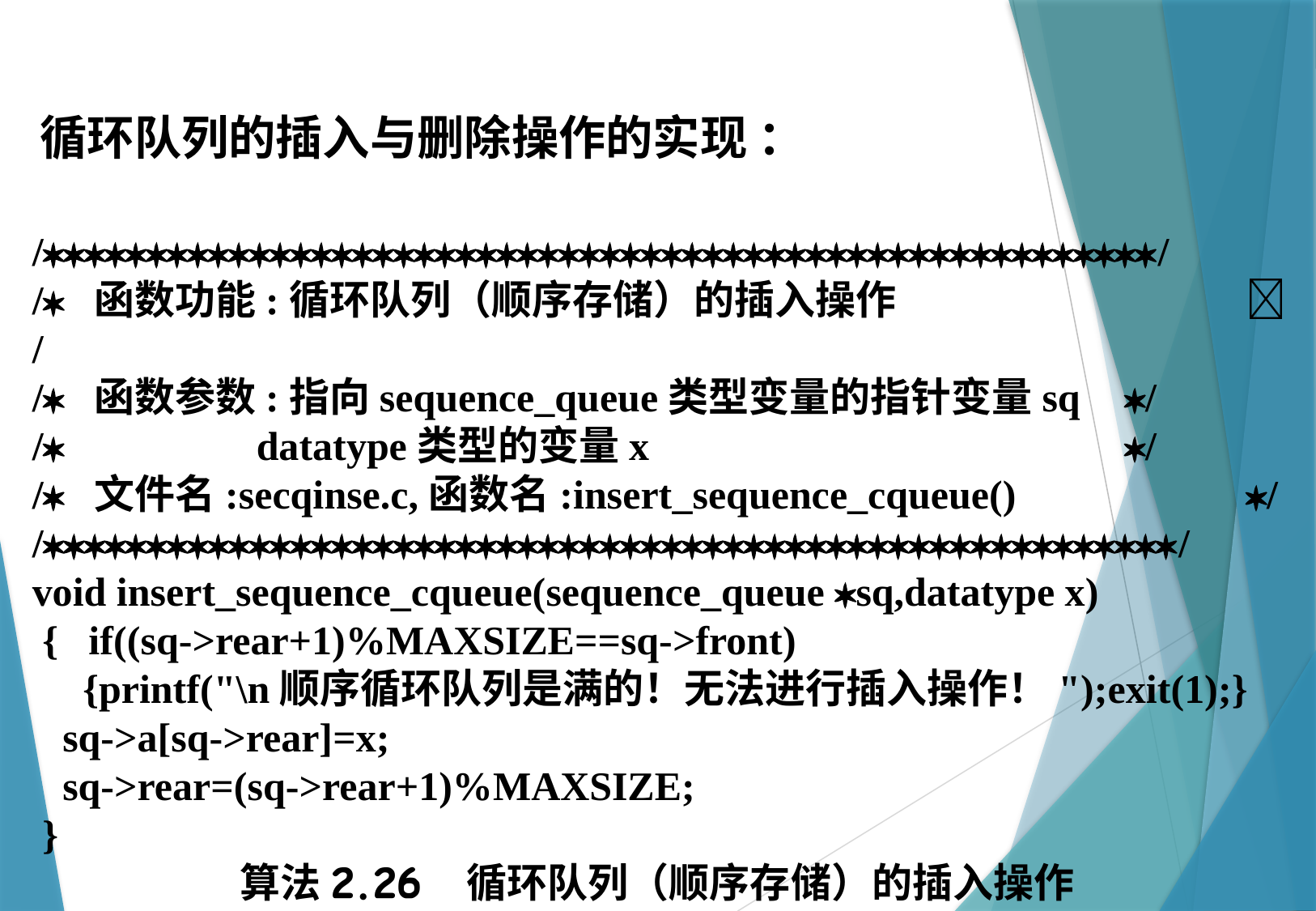

循环队列的插入与删除操作的实现 ：
/∗∗∗∗∗∗∗∗∗∗∗∗∗∗∗∗∗∗∗∗∗∗∗∗∗∗∗∗∗∗∗∗∗∗∗∗∗∗∗∗∗∗∗∗∗∗∗∗∗∗∗∗∗∗/
/∗  函数功能:循环队列（顺序存储）的插入操作			∗/
/∗  函数参数:指向sequence_queue类型变量的指针变量sq	∗/
/∗                   datatype类型的变量x                   			∗/
/∗  文件名:secqinse.c,函数名:insert_sequence_cqueue()		∗/
/∗∗∗∗∗∗∗∗∗∗∗∗∗∗∗∗∗∗∗∗∗∗∗∗∗∗∗∗∗∗∗∗∗∗∗∗∗∗∗∗∗∗∗∗∗∗∗∗∗∗∗∗∗∗∗/
void insert_sequence_cqueue(sequence_queue ∗sq,datatype x)
 {   if((sq->rear+1)%MAXSIZE==sq->front)
     {printf("\n顺序循环队列是满的！无法进行插入操作！");exit(1);}
   sq->a[sq->rear]=x;
   sq->rear=(sq->rear+1)%MAXSIZE;
 }
算法2.26  循环队列（顺序存储）的插入操作